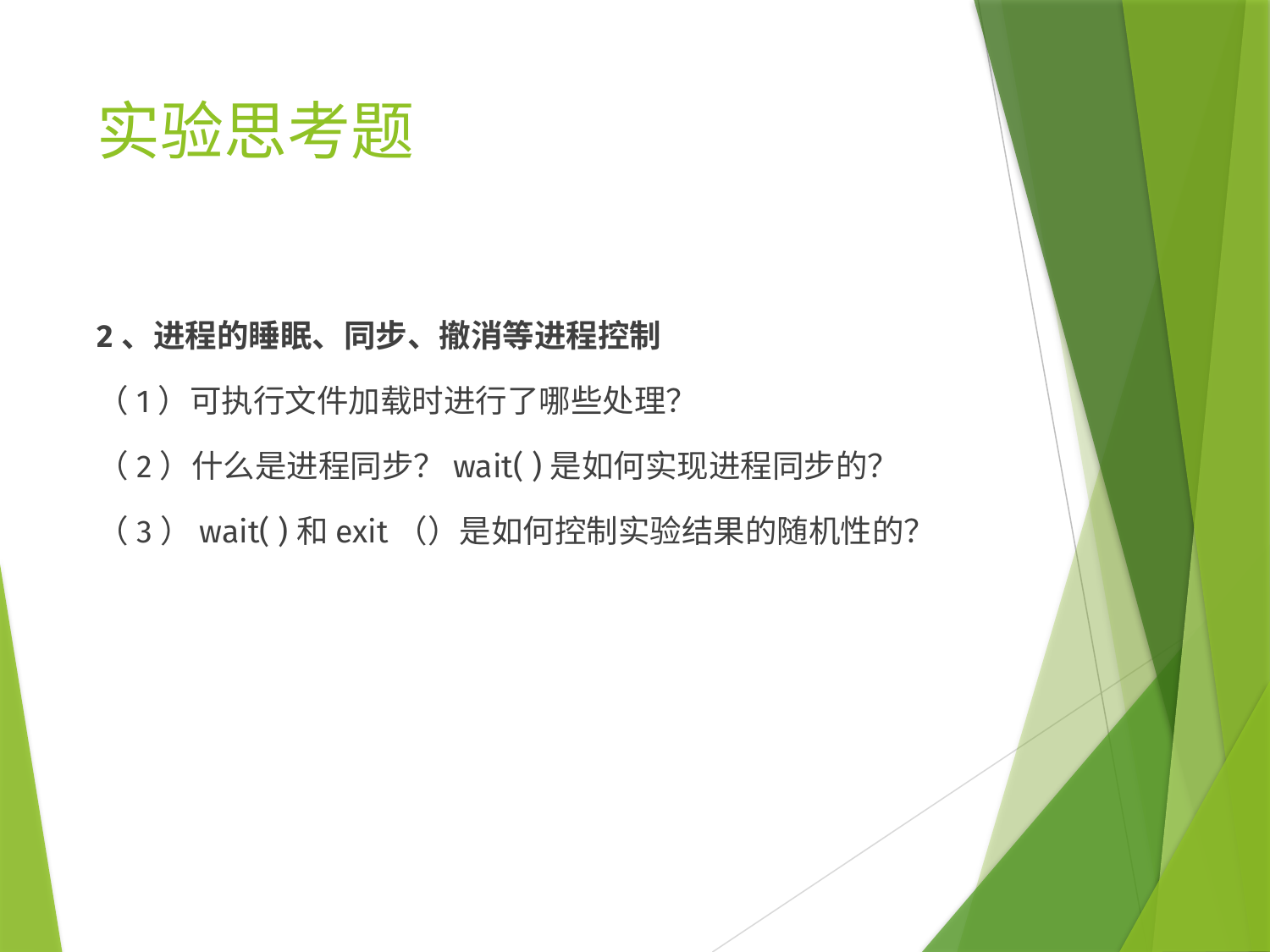

# 实验思考题
2、进程的睡眠、同步、撤消等进程控制
（1）可执行文件加载时进行了哪些处理？
（2）什么是进程同步？wait( )是如何实现进程同步的？
（3）wait( )和exit（）是如何控制实验结果的随机性的？